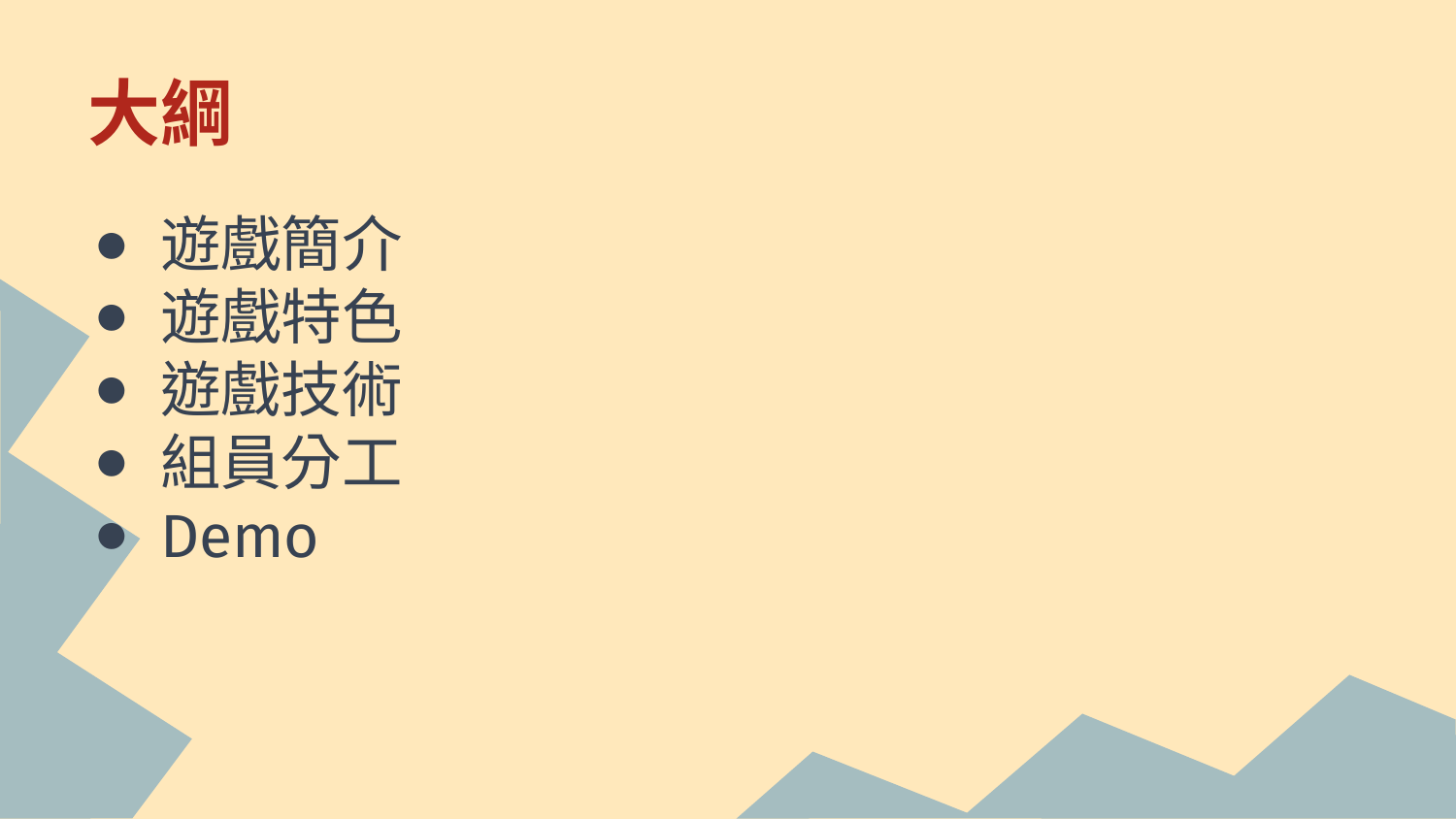

# 大綱
遊戲簡介
遊戲特色
遊戲技術
組員分工
Demo